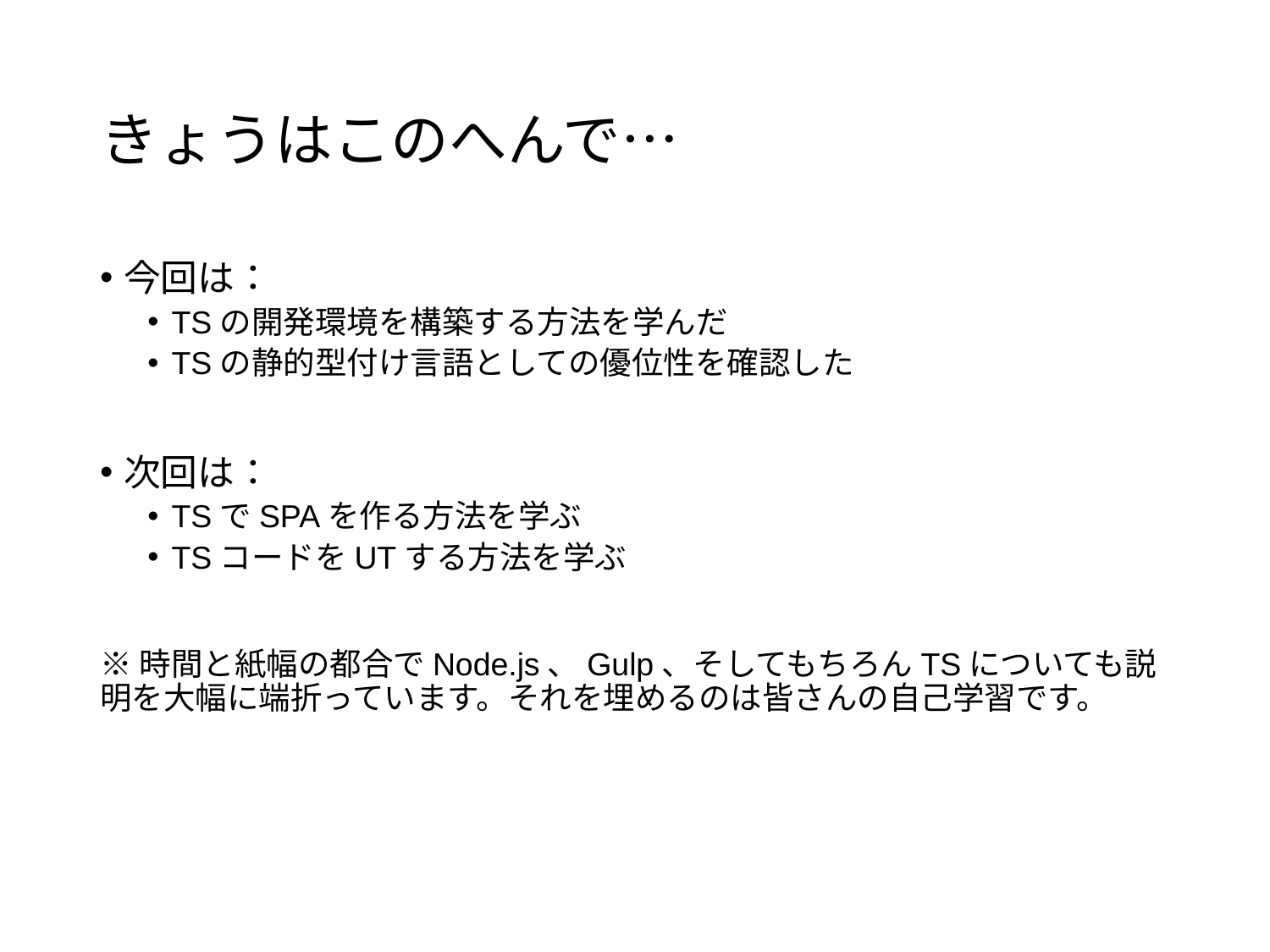

# きょうはこのへんで…
今回は：
TSの開発環境を構築する方法を学んだ
TSの静的型付け言語としての優位性を確認した

次回は：
TSでSPAを作る方法を学ぶ
TSコードをUTする方法を学ぶ

※時間と紙幅の都合でNode.js、Gulp、そしてもちろんTSについても説明を大幅に端折っています。それを埋めるのは皆さんの自己学習です。